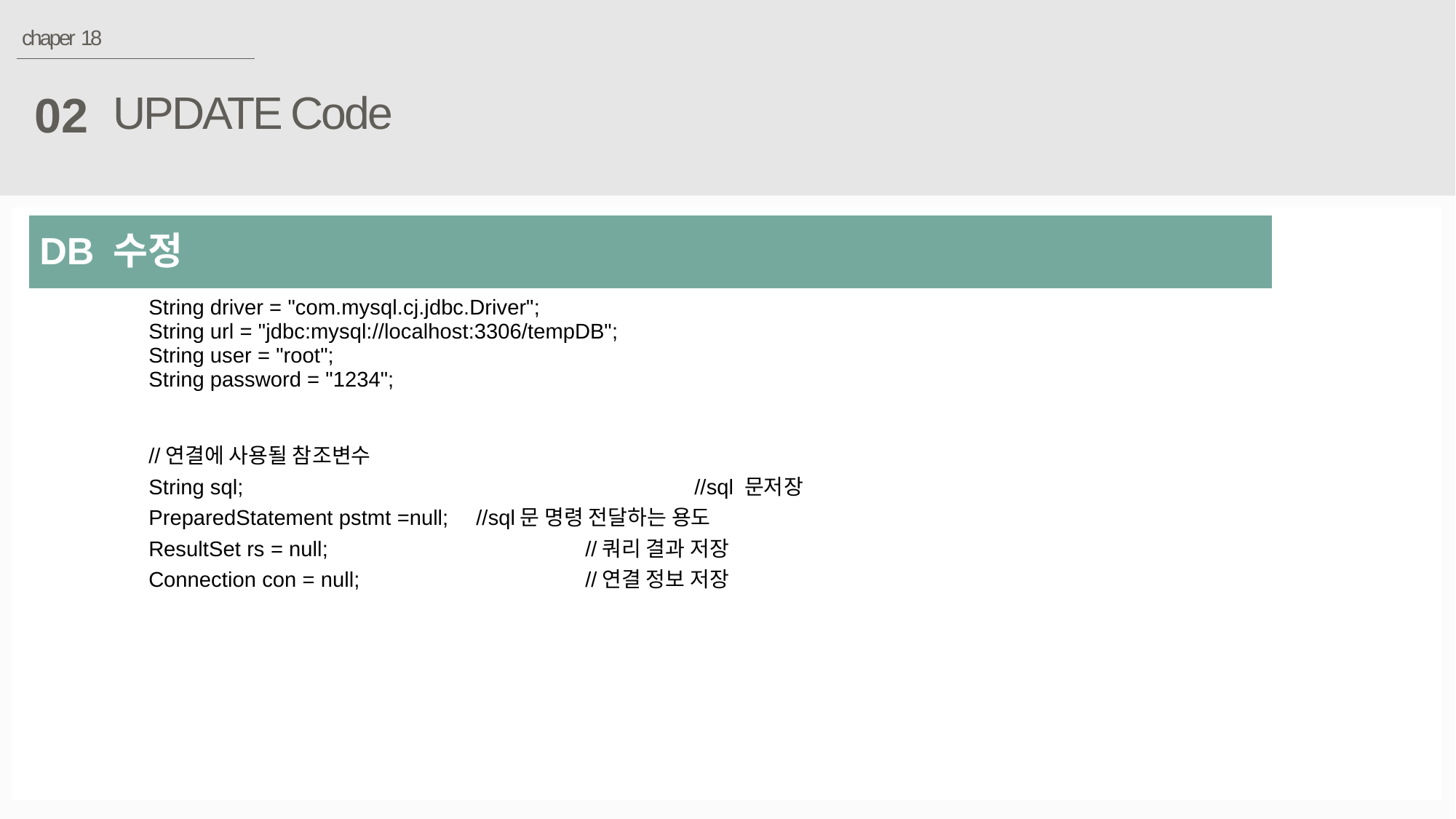

chaper  18
UPDATE Code
02

| DB 수정 |
| --- |
| String driver = "com.mysql.cj.jdbc.Driver"; String url = "jdbc:mysql://localhost:3306/tempDB"; String user = "root"; String password = "1234"; //연결에 사용될 참조변수 String sql; //sql 문저장 PreparedStatement pstmt =null; //sql문 명령 전달하는 용도 ResultSet rs = null; //쿼리 결과 저장 Connection con = null; //연결 정보 저장 |